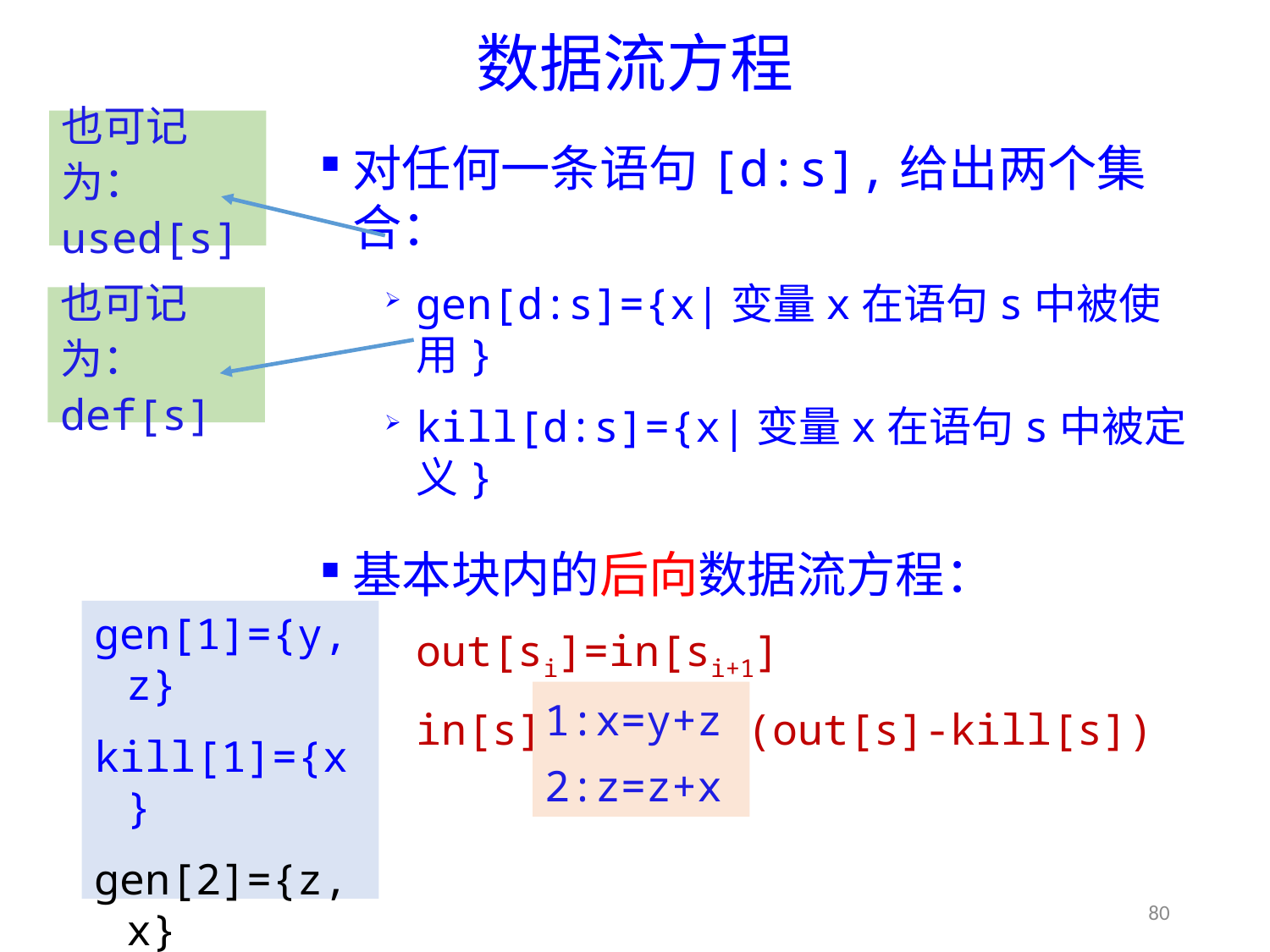

# 数据流方程
也可记为：used[s]
对任何一条语句[d:s],给出两个集合：
gen[d:s]={x|变量x在语句s中被使用}
kill[d:s]={x|变量x在语句s中被定义}
基本块内的后向数据流方程：
out[si]=in[si+1]
in[s]=gen[s]∪(out[s]-kill[s])
也可记为：def[s]
gen[1]={y,z}
kill[1]={x}
gen[2]={z,x}
kill[2]={z}
1:x=y+z
2:z=z+x
80